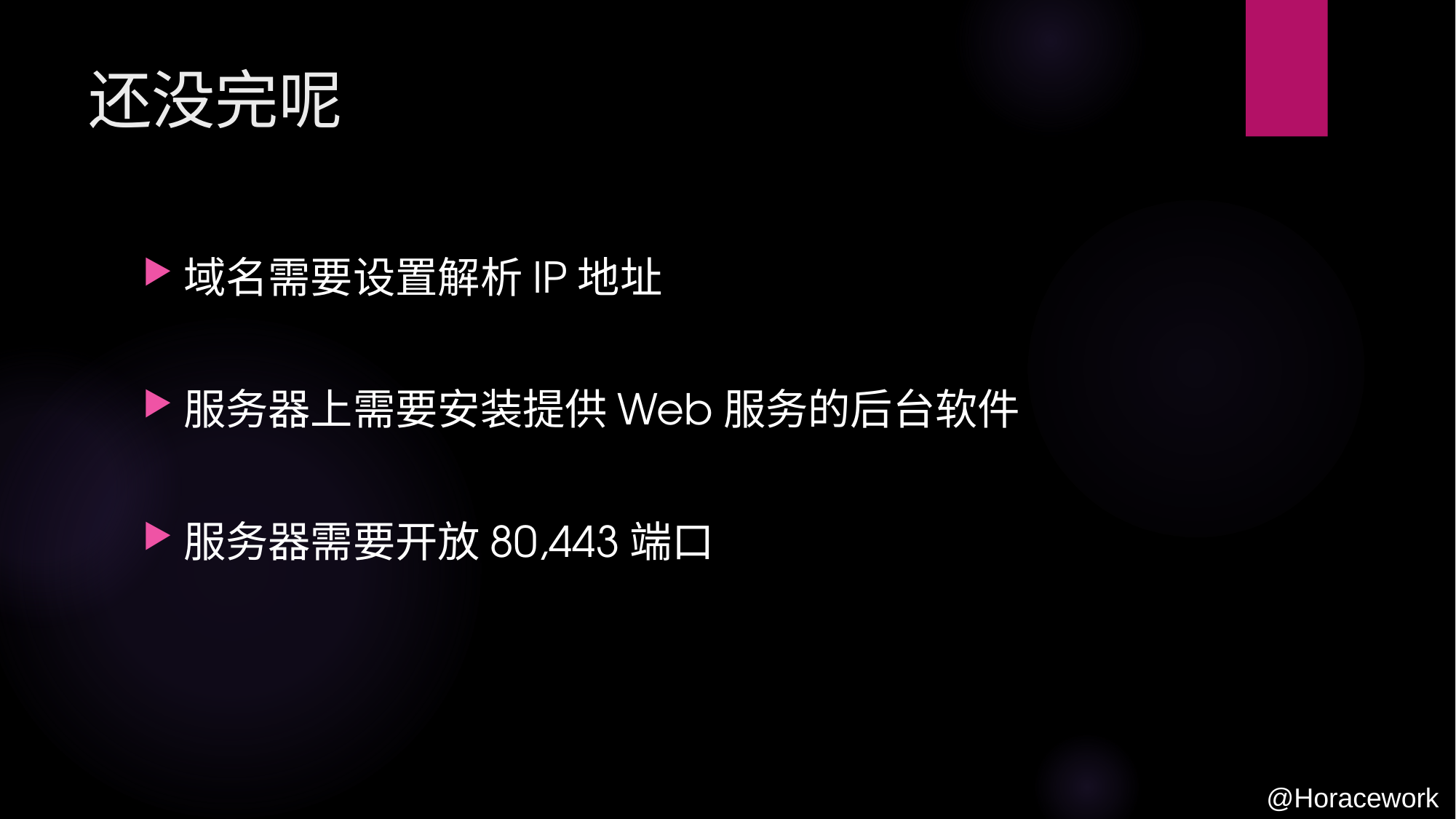

# 还没完呢
域名需要设置解析IP地址

服务器上需要安装提供Web服务的后台软件

服务器需要开放80,443端口
@Horacework